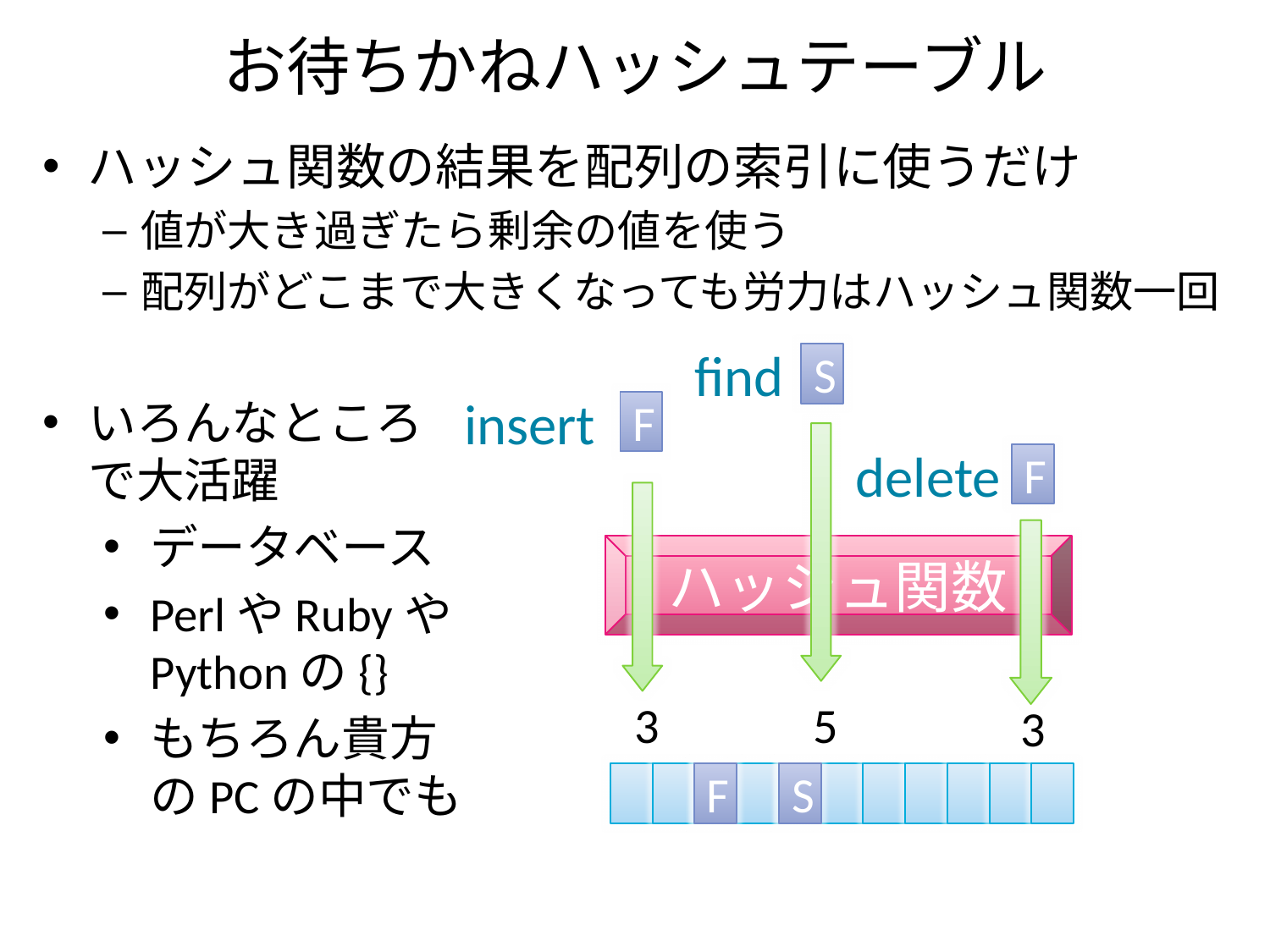

# お待ちかねハッシュテーブル
ハッシュ関数の結果を配列の索引に使うだけ
値が大き過ぎたら剰余の値を使う
配列がどこまで大きくなっても労力はハッシュ関数一回
find
S
insert
いろんなところで大活躍
データベース
PerlやRubyやPythonの{}
もちろん貴方のPCの中でも

F

delete
F

ハッシュ関数
3
5
3

F

S